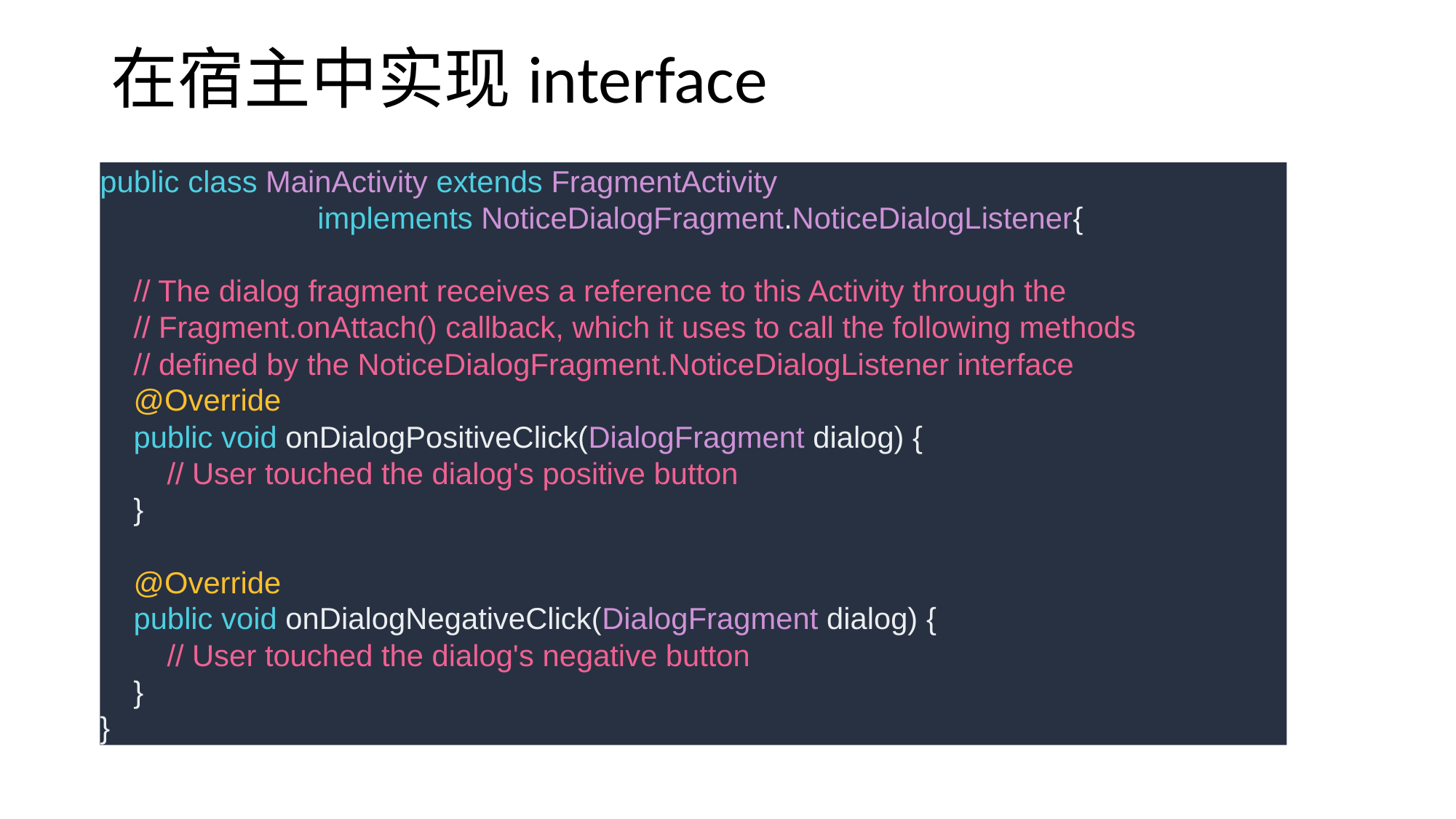

# 在宿主中实现interface
public class MainActivity extends FragmentActivity
                          implements NoticeDialogFragment.NoticeDialogListener{
    // The dialog fragment receives a reference to this Activity through the
    // Fragment.onAttach() callback, which it uses to call the following methods
    // defined by the NoticeDialogFragment.NoticeDialogListener interface
    @Override
    public void onDialogPositiveClick(DialogFragment dialog) {
        // User touched the dialog's positive button
    }
    @Override
    public void onDialogNegativeClick(DialogFragment dialog) {
        // User touched the dialog's negative button
    }
}